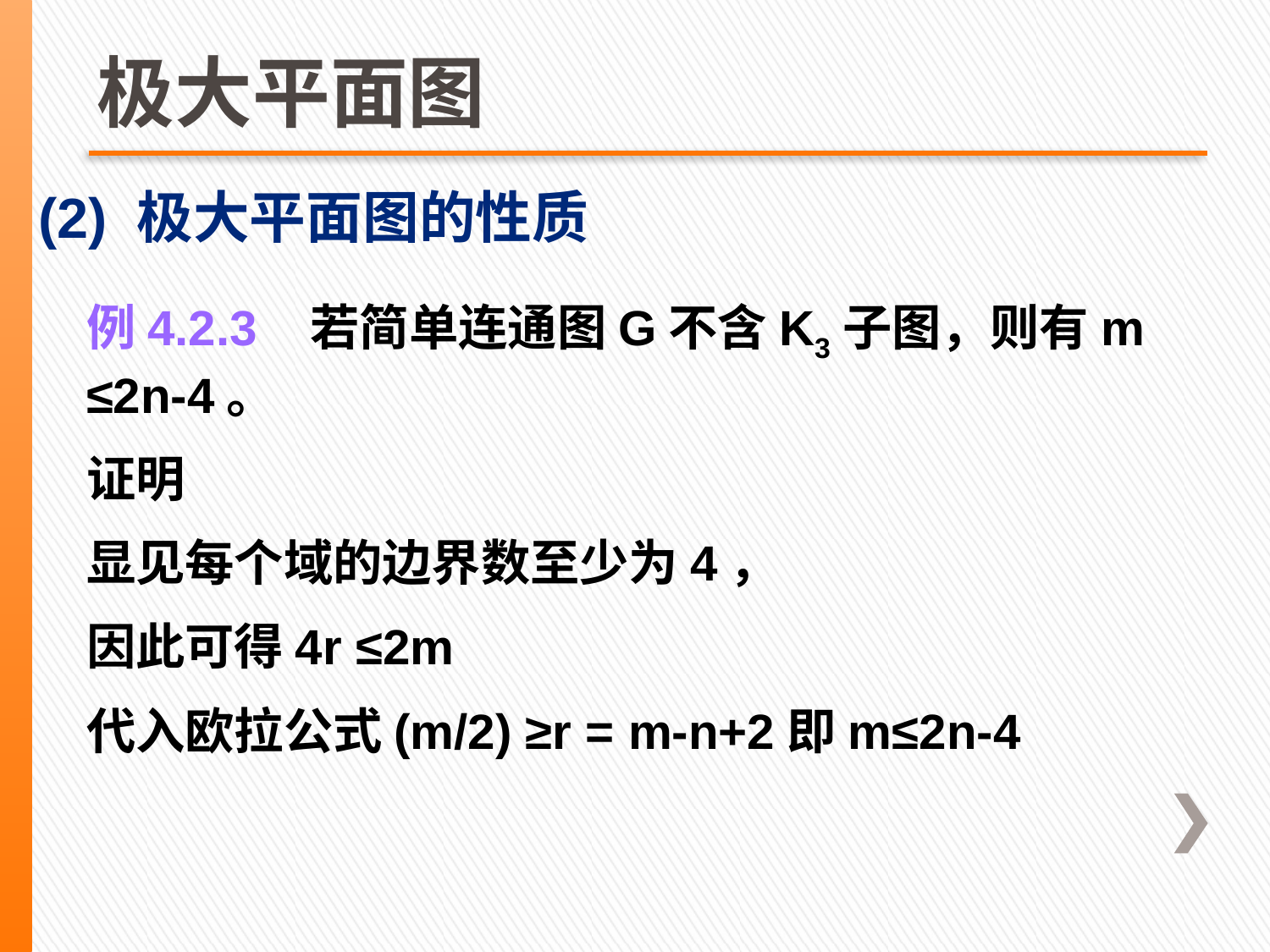

# 极大平面图
(2) 极大平面图的性质
例4.2.3   若简单连通图G不含K3子图，则有m ≤2n-4。
证明
显见每个域的边界数至少为4，
因此可得4r ≤2m
代入欧拉公式(m/2) ≥r = m-n+2即m≤2n-4